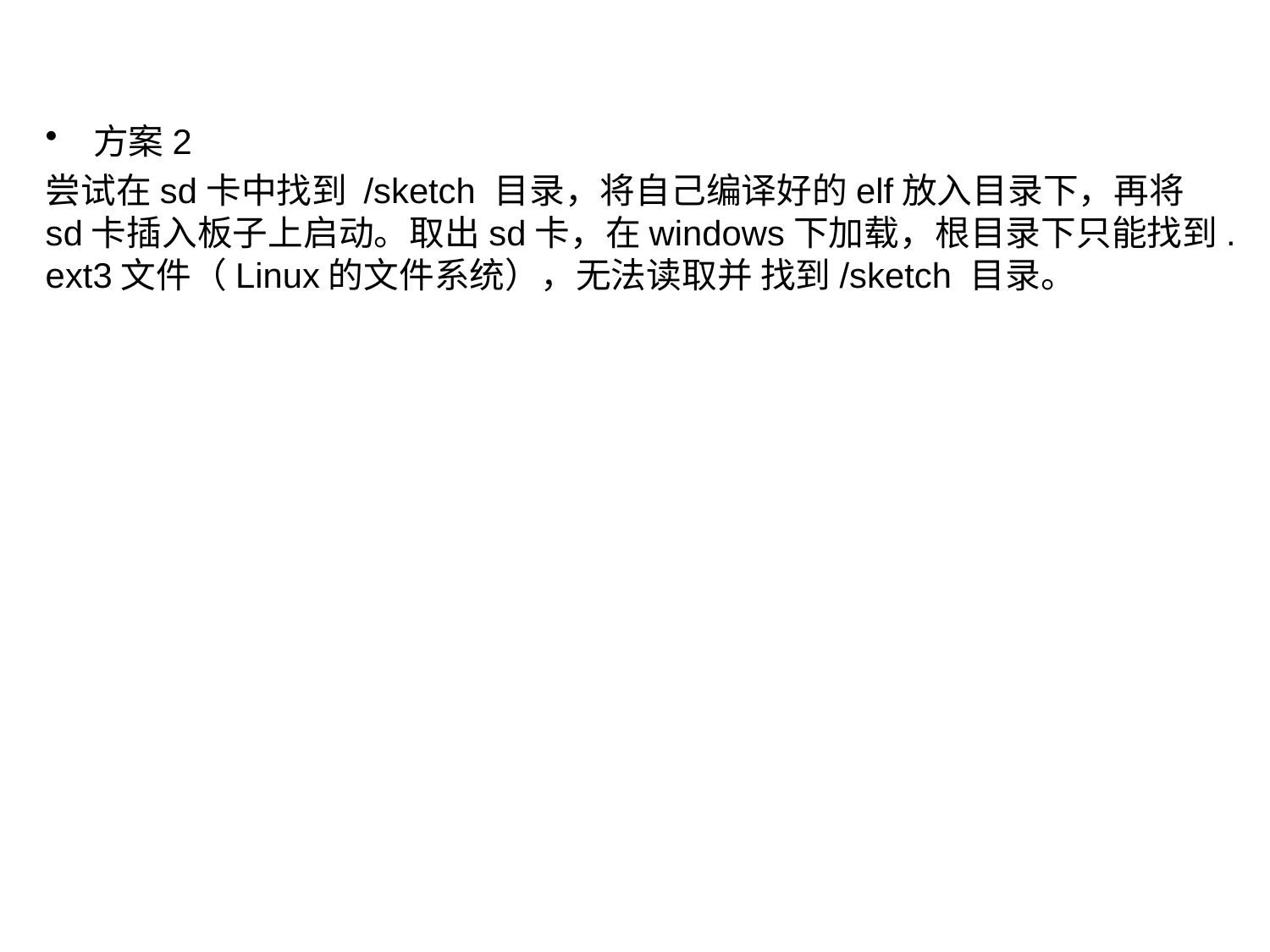

方案2
尝试在sd卡中找到 /sketch 目录，将自己编译好的elf放入目录下，再将sd卡插入板子上启动。取出sd卡，在windows下加载，根目录下只能找到.ext3文件（Linux的文件系统），无法读取并 找到/sketch 目录。